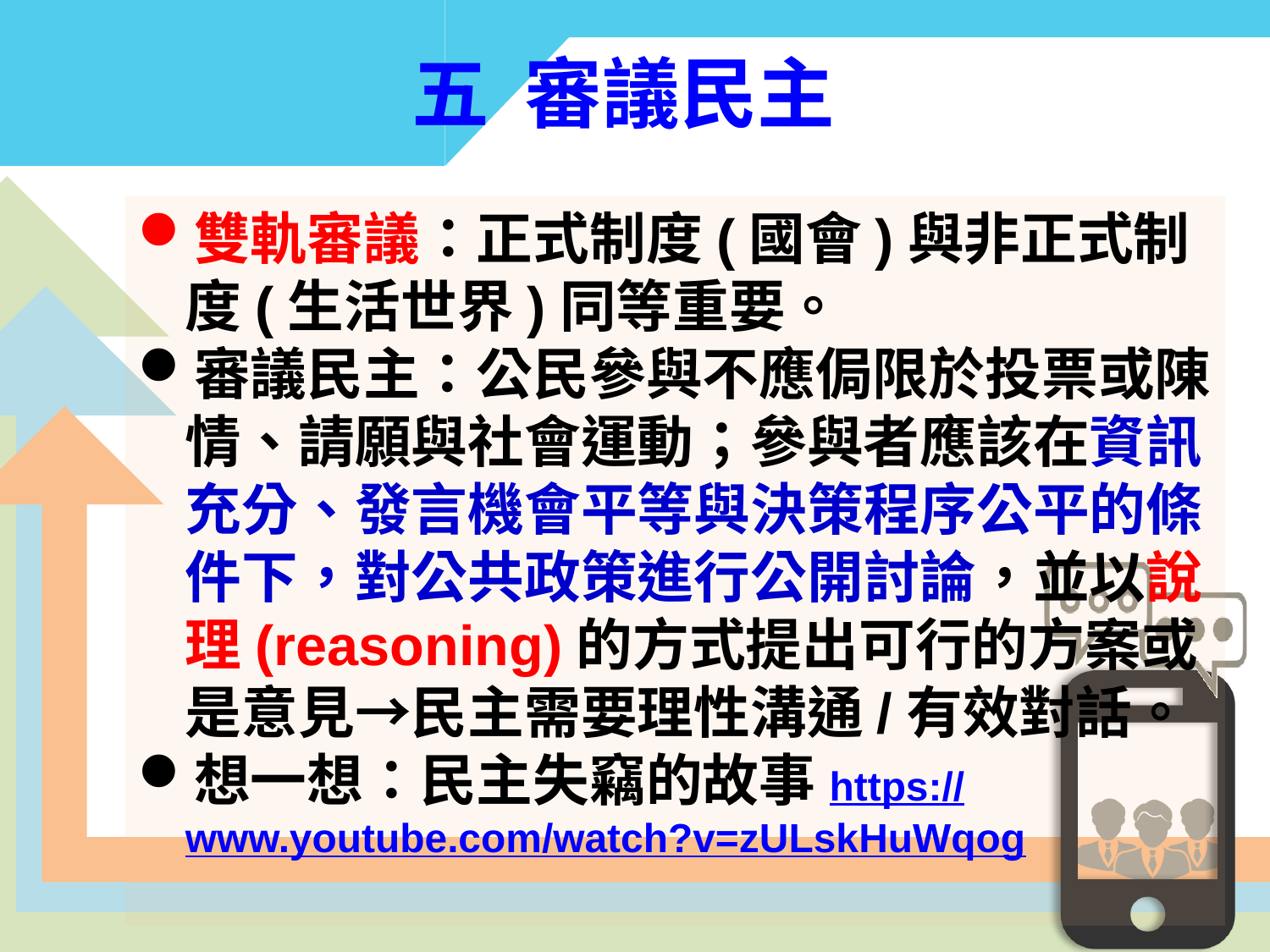

五  審議民主
雙軌審議：正式制度(國會)與非正式制度(生活世界)同等重要。
審議民主：公民參與不應侷限於投票或陳情、請願與社會運動；參與者應該在資訊充分、發言機會平等與決策程序公平的條件下，對公共政策進行公開討論，並以說理(reasoning)的方式提出可行的方案或是意見→民主需要理性溝通/有效對話。
想一想：民主失竊的故事https://www.youtube.com/watch?v=zULskHuWqog